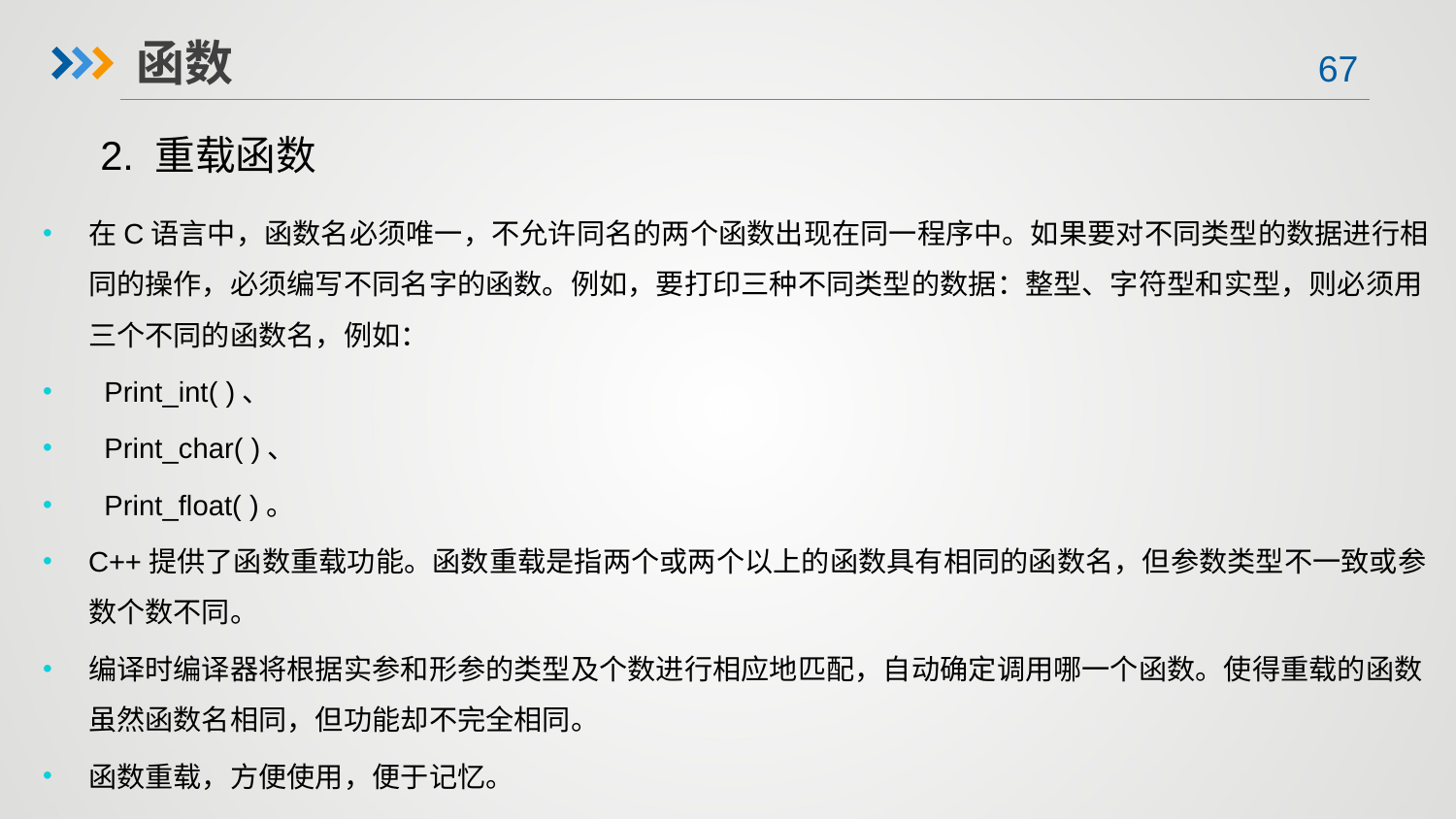

函数
2. 重载函数
在C语言中，函数名必须唯一，不允许同名的两个函数出现在同一程序中。如果要对不同类型的数据进行相同的操作，必须编写不同名字的函数。例如，要打印三种不同类型的数据：整型、字符型和实型，则必须用三个不同的函数名，例如：
  Print_int( )、
  Print_char( )、
  Print_float( )。
C++提供了函数重载功能。函数重载是指两个或两个以上的函数具有相同的函数名，但参数类型不一致或参数个数不同。
编译时编译器将根据实参和形参的类型及个数进行相应地匹配，自动确定调用哪一个函数。使得重载的函数虽然函数名相同，但功能却不完全相同。
函数重载，方便使用，便于记忆。